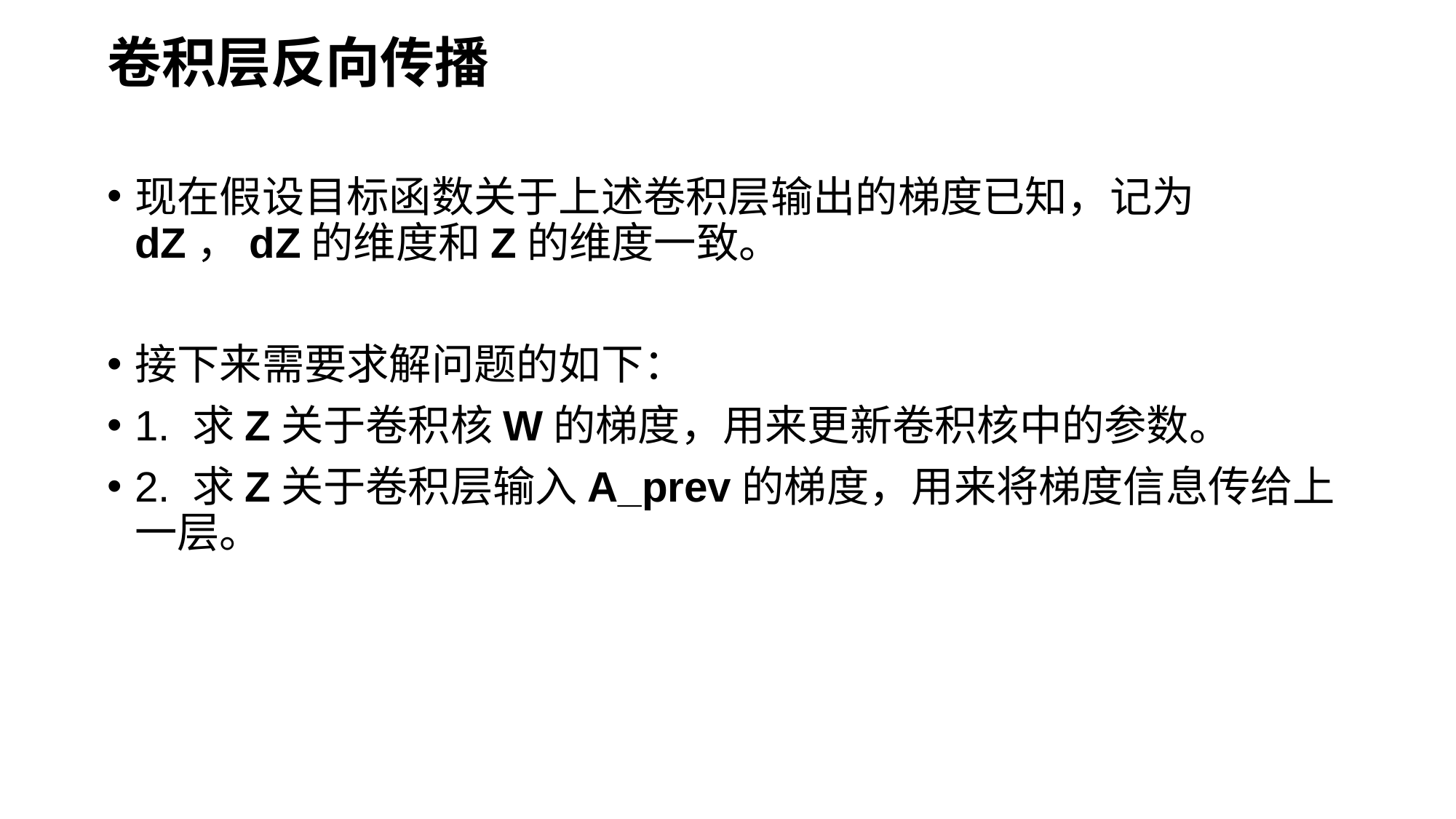

卷积层反向传播
现在假设目标函数关于上述卷积层输出的梯度已知，记为dZ，dZ的维度和Z的维度一致。

接下来需要求解问题的如下：
1. 求Z关于卷积核W的梯度，用来更新卷积核中的参数。
2. 求Z关于卷积层输入A_prev的梯度，用来将梯度信息传给上一层。